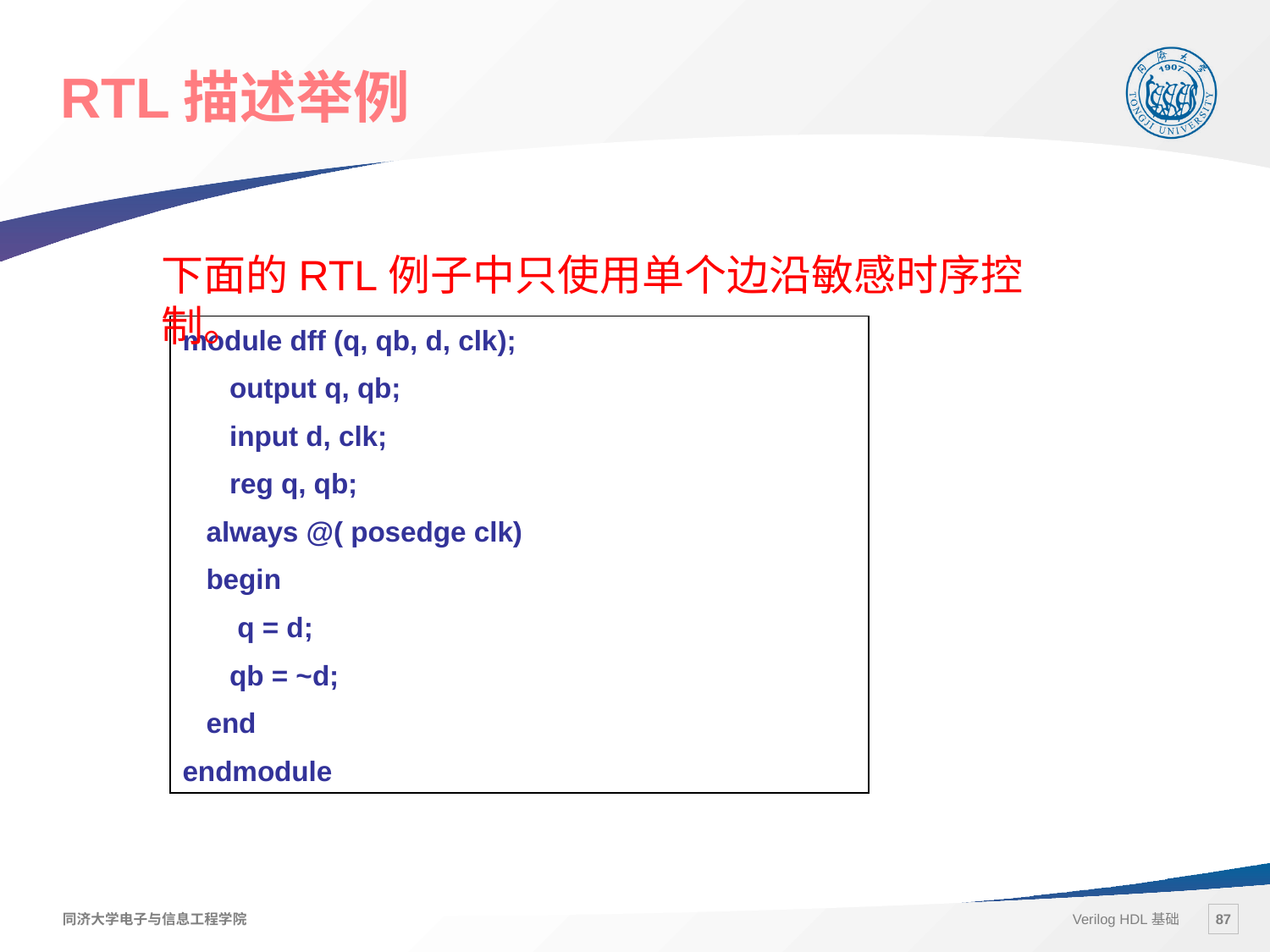

# RTL描述举例
下面的RTL例子中只使用单个边沿敏感时序控制。
module dff (q, qb, d, clk);
      output q, qb;
      input d, clk;
      reg q, qb;
   always @( posedge clk)
   begin
       q = d;
      qb = ~d;
   end
endmodule